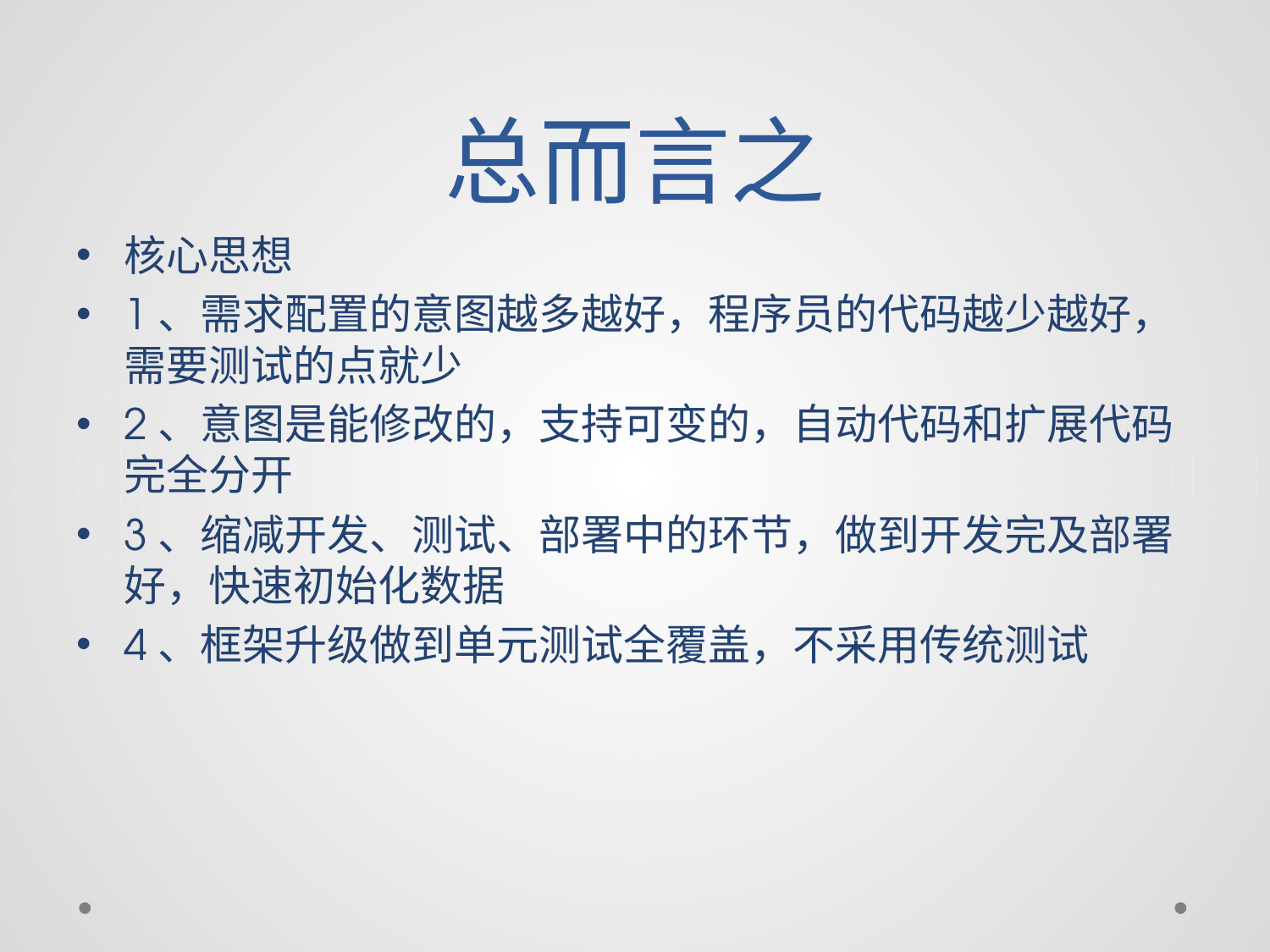

# 总而言之
核心思想
1、需求配置的意图越多越好，程序员的代码越少越好，需要测试的点就少
2、意图是能修改的，支持可变的，自动代码和扩展代码完全分开
3、缩减开发、测试、部署中的环节，做到开发完及部署好，快速初始化数据
4、框架升级做到单元测试全覆盖，不采用传统测试